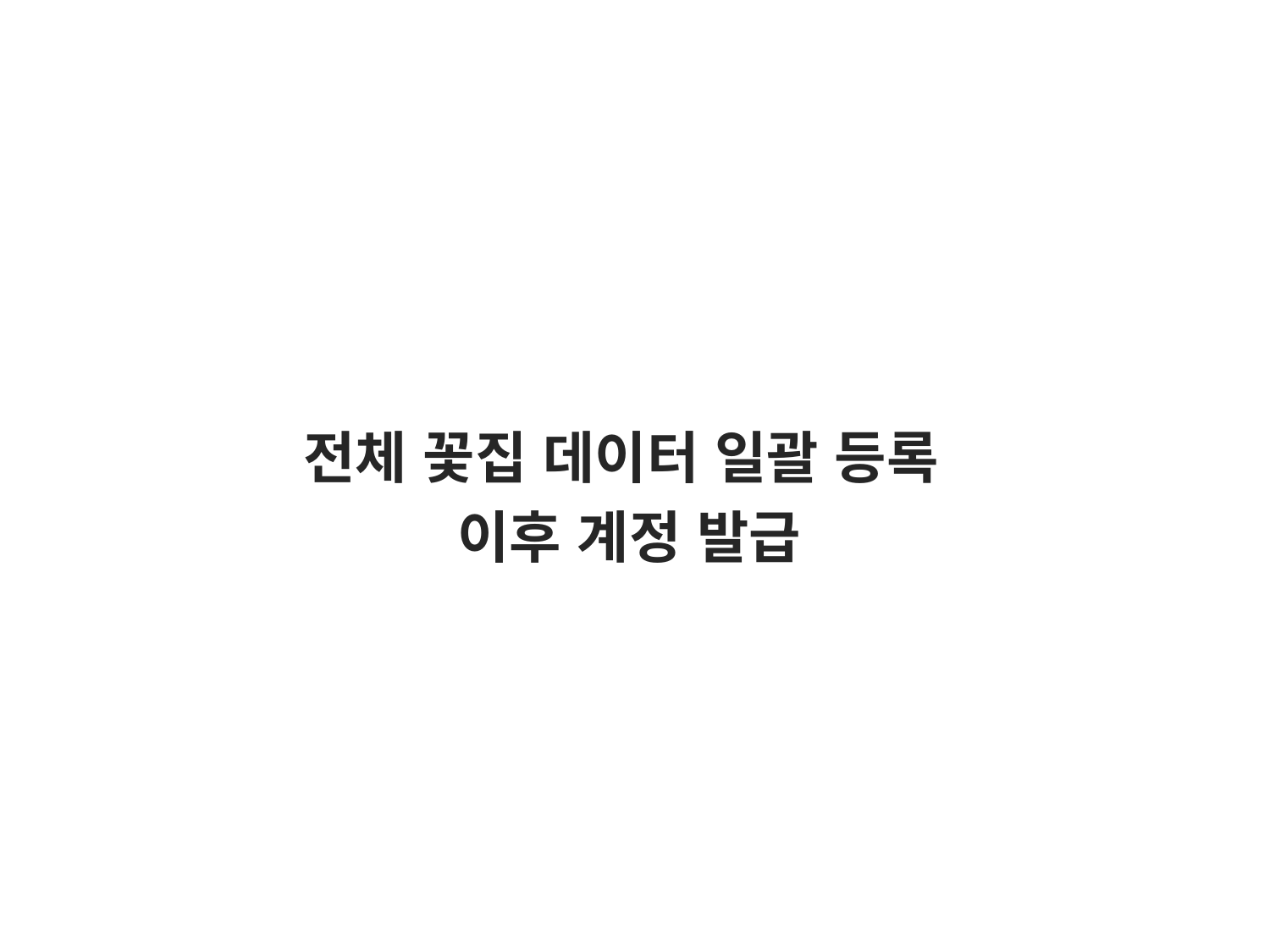

전체 꽃집 데이터 일괄 등록
이후 계정 발급